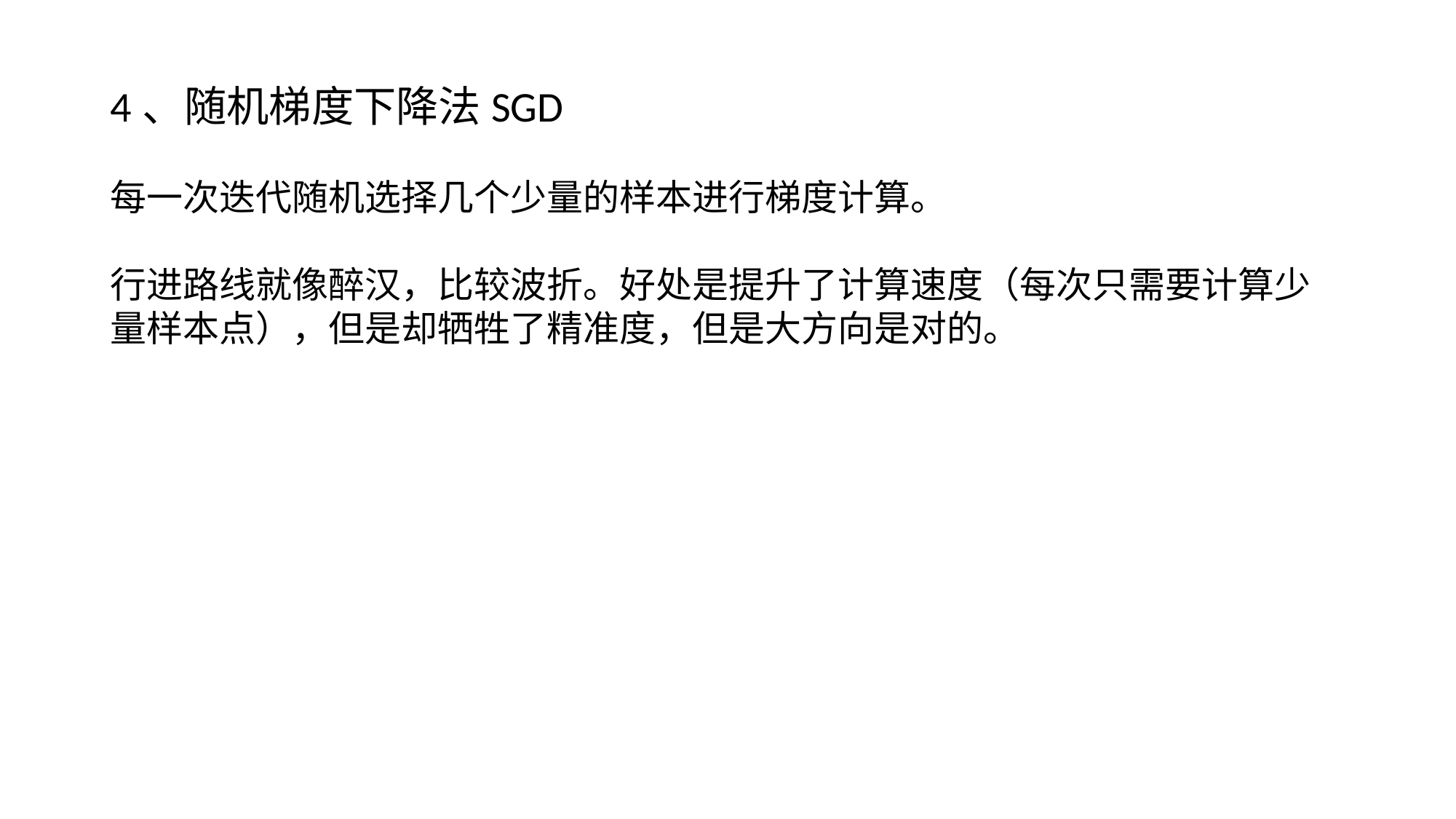

4、随机梯度下降法SGD

每一次迭代随机选择几个少量的样本进行梯度计算。

行进路线就像醉汉，比较波折。好处是提升了计算速度（每次只需要计算少量样本点），但是却牺牲了精准度，但是大方向是对的。